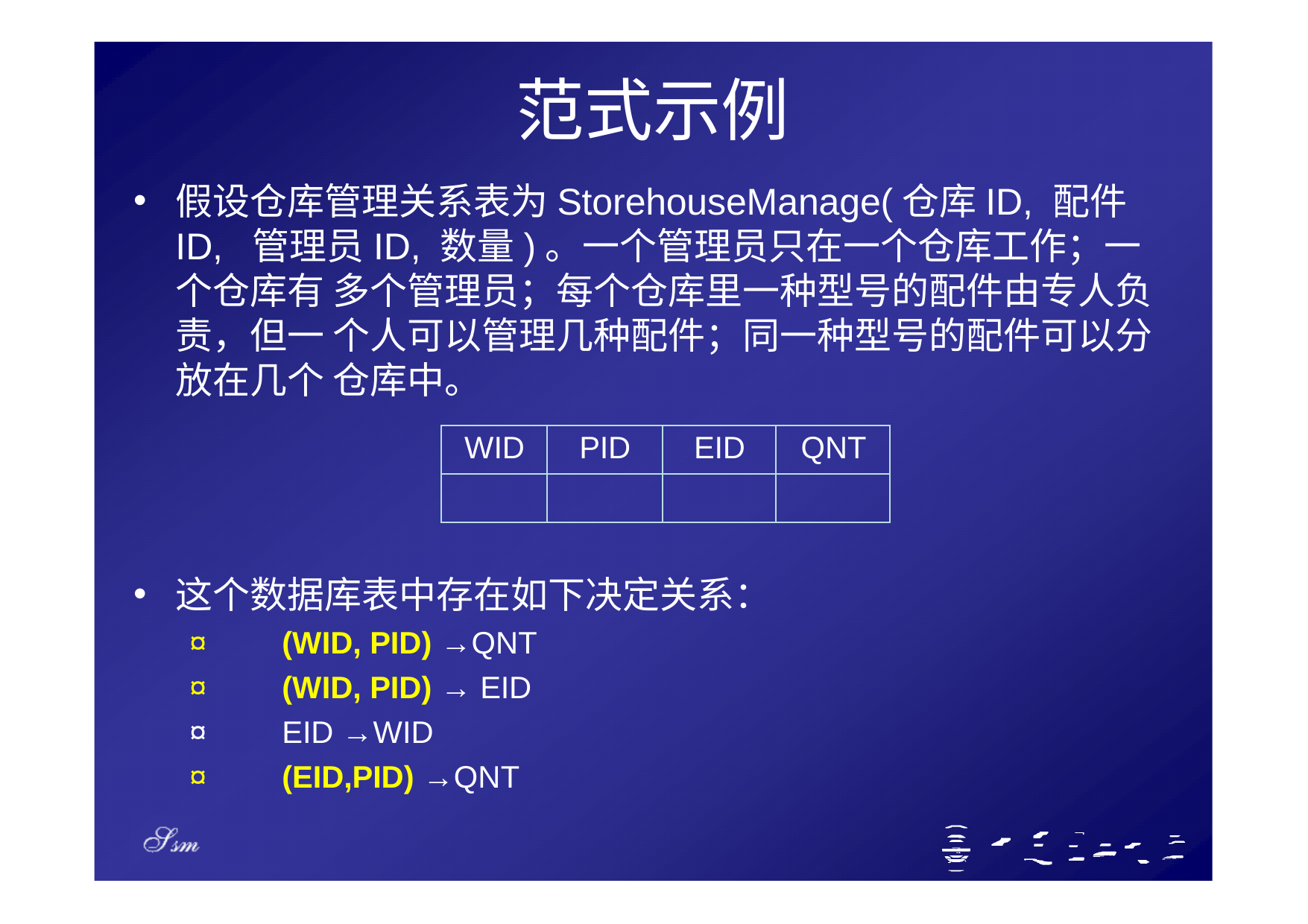

# 范式示例
假设仓库管理关系表为StorehouseManage(仓库ID, 配件ID,  管理员ID, 数量)。一个管理员只在一个仓库工作；一个仓库有 多个管理员；每个仓库里一种型号的配件由专人负责，但一 个人可以管理几种配件；同一种型号的配件可以分放在几个 仓库中。
| WID | PID | EID | QNT |
| --- | --- | --- | --- |
|  |  |  |  |
这个数据库表中存在如下决定关系：
¤	(WID, PID) →QNT
¤	(WID, PID) → EID
¤	EID →WID
¤	(EID,PID) →QNT

Ssm